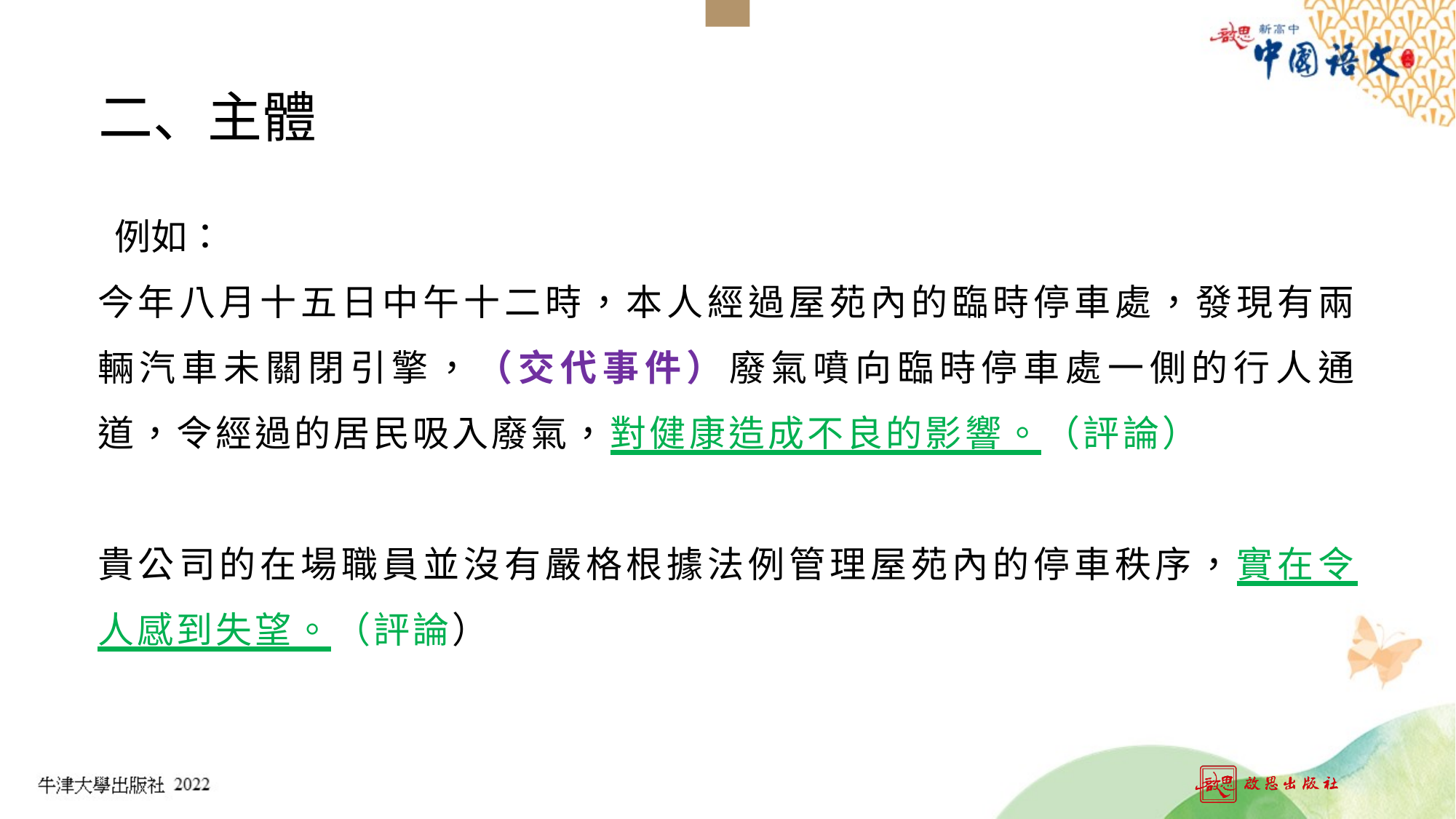

二、主體

 例如：
今年八月十五日中午十二時，本人經過屋苑內的臨時停車處，發現有兩輛汽車未關閉引擎，（交代事件）廢氣噴向臨時停車處一側的行人通道，令經過的居民吸入廢氣，對健康造成不良的影響。（評論）

貴公司的在場職員並沒有嚴格根據法例管理屋苑內的停車秩序，實在令人感到失望。（評論）